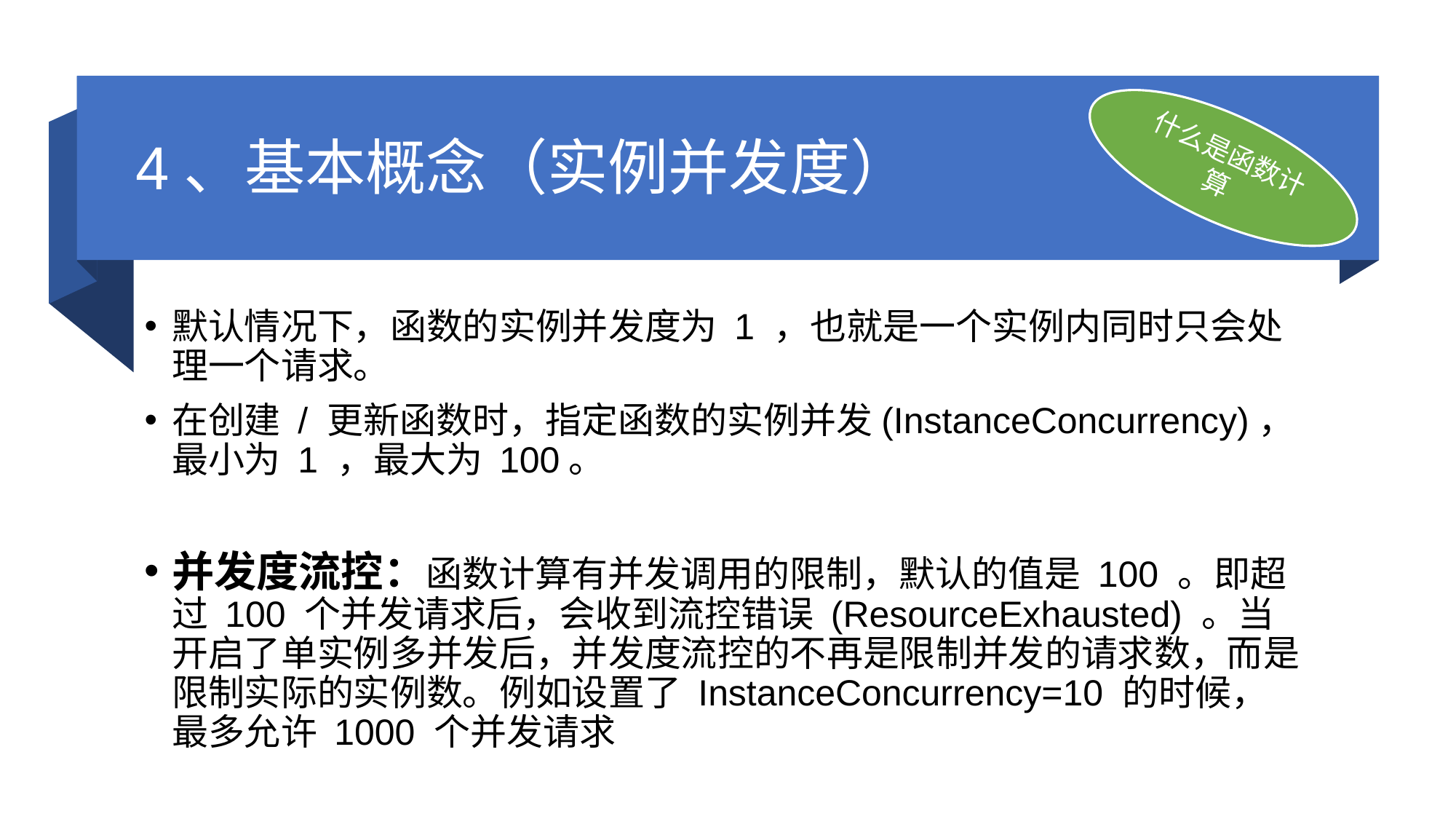

# 4、基本概念（实例并发度）
什么是函数计算
默认情况下，函数的实例并发度为 1 ，也就是一个实例内同时只会处理一个请求。
在创建 / 更新函数时，指定函数的实例并发(InstanceConcurrency)，最小为 1 ，最大为 100。

并发度流控：函数计算有并发调用的限制，默认的值是 100 。即超过 100 个并发请求后，会收到流控错误 (ResourceExhausted) 。当开启了单实例多并发后，并发度流控的不再是限制并发的请求数，而是限制实际的实例数。例如设置了 InstanceConcurrency=10 的时候，最多允许 1000 个并发请求